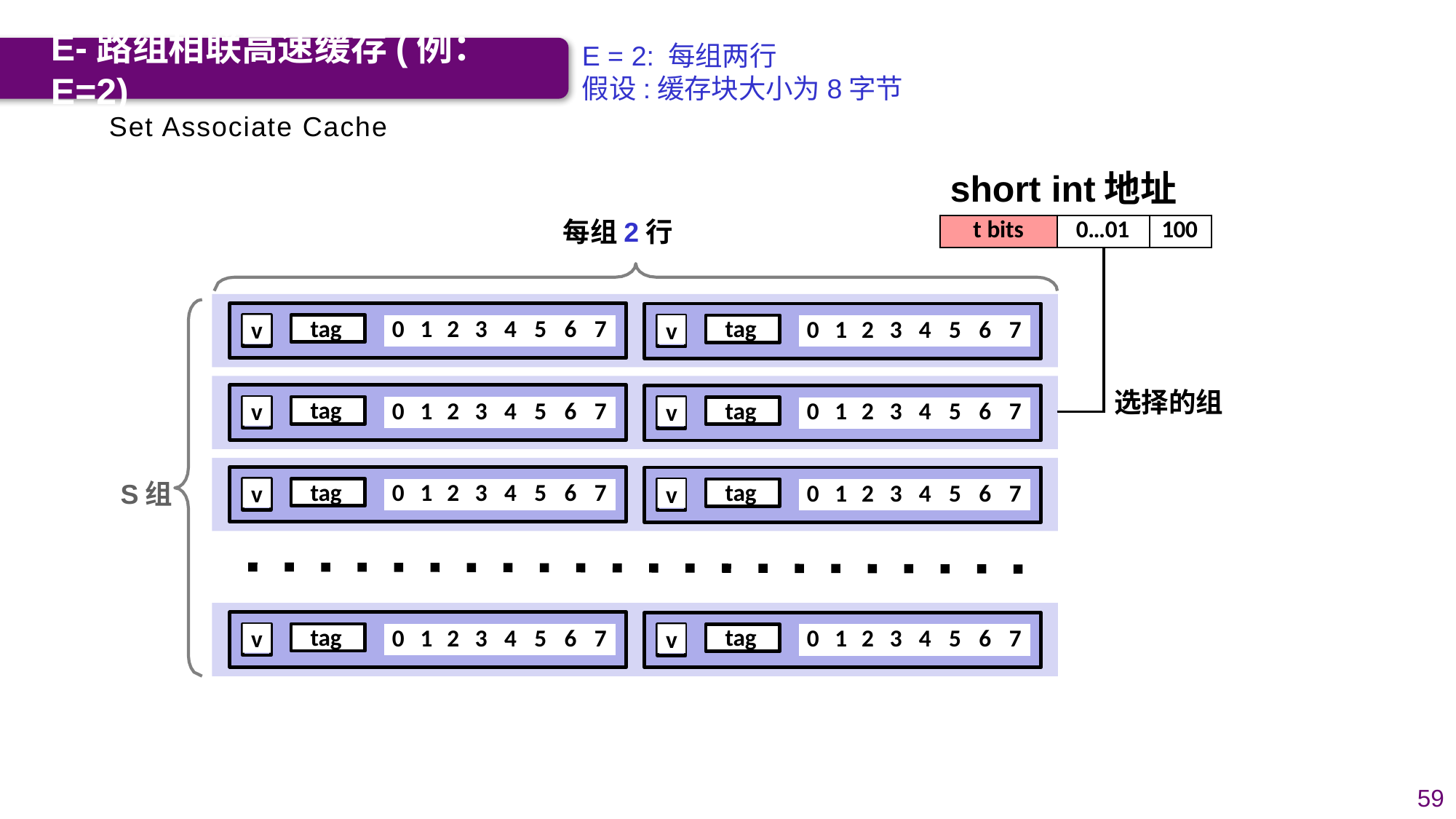

E-路组相联高速缓存(例：E=2)
E = 2: 每组两行
假设:缓存块大小为8字节
Set Associate Cache
short int地址
每组2行
| t bits | 0…01 |  | 100 |
| --- | --- | --- | --- |
|  |  |  |  |

v
tag
| 0 | 1 | 2 | 3 | 4 | 5 | 6 | 7 |
| --- | --- | --- | --- | --- | --- | --- | --- |

v
tag
| 0 | 1 | 2 | 3 | 4 | 5 | 6 | 7 |
| --- | --- | --- | --- | --- | --- | --- | --- |

选择的组

v
tag
| 0 | 1 | 2 | 3 | 4 | 5 | 6 | 7 |
| --- | --- | --- | --- | --- | --- | --- | --- |

v
tag
| 0 | 1 | 2 | 3 | 4 | 5 | 6 | 7 |
| --- | --- | --- | --- | --- | --- | --- | --- |

S组

v
tag
| 0 | 1 | 2 | 3 | 4 | 5 | 6 | 7 |
| --- | --- | --- | --- | --- | --- | --- | --- |

v
tag
| 0 | 1 | 2 | 3 | 4 | 5 | 6 | 7 |
| --- | --- | --- | --- | --- | --- | --- | --- |

v
tag
| 0 | 1 | 2 | 3 | 4 | 5 | 6 | 7 |
| --- | --- | --- | --- | --- | --- | --- | --- |

v
tag
| 0 | 1 | 2 | 3 | 4 | 5 | 6 | 7 |
| --- | --- | --- | --- | --- | --- | --- | --- |
59